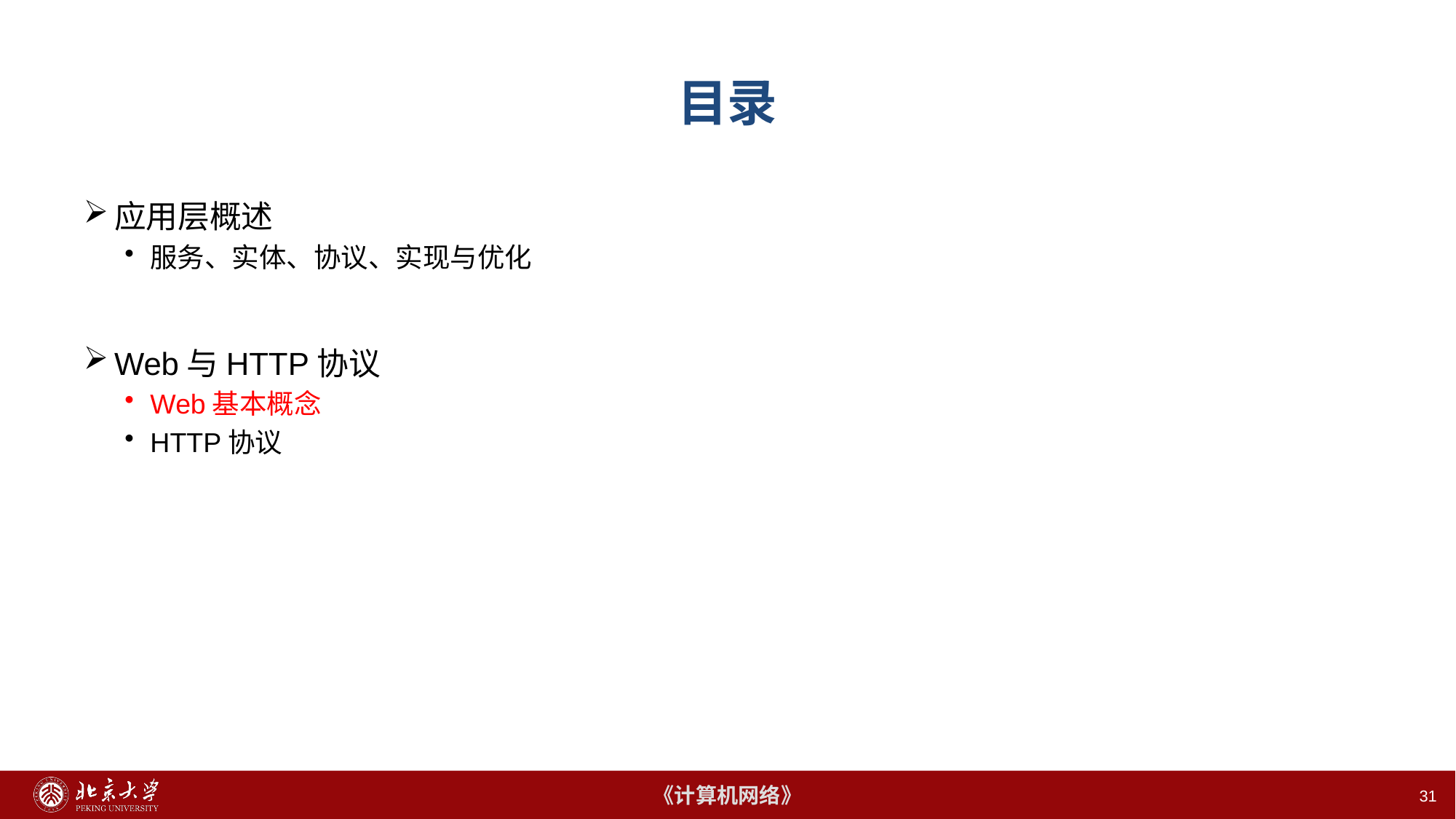

# 目录
应用层概述
服务、实体、协议、实现与优化

Web与HTTP协议
Web基本概念
HTTP协议
31